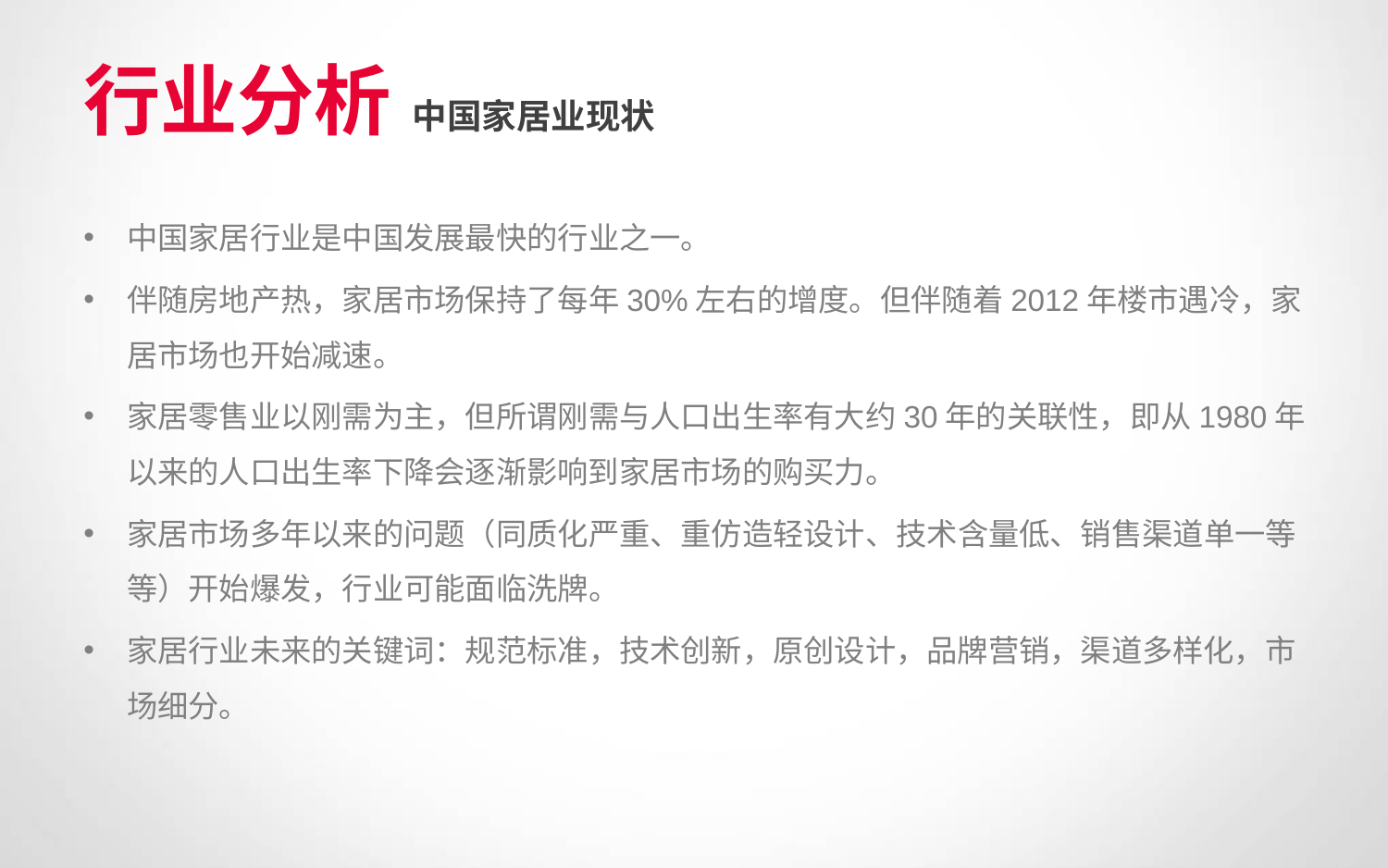

行业分析 中国家居业现状
中国家居行业是中国发展最快的行业之一。
伴随房地产热，家居市场保持了每年30%左右的增度。但伴随着2012年楼市遇冷，家居市场也开始减速。
家居零售业以刚需为主，但所谓刚需与人口出生率有大约30年的关联性，即从1980年以来的人口出生率下降会逐渐影响到家居市场的购买力。
家居市场多年以来的问题（同质化严重、重仿造轻设计、技术含量低、销售渠道单一等等）开始爆发，行业可能面临洗牌。
家居行业未来的关键词：规范标准，技术创新，原创设计，品牌营销，渠道多样化，市场细分。